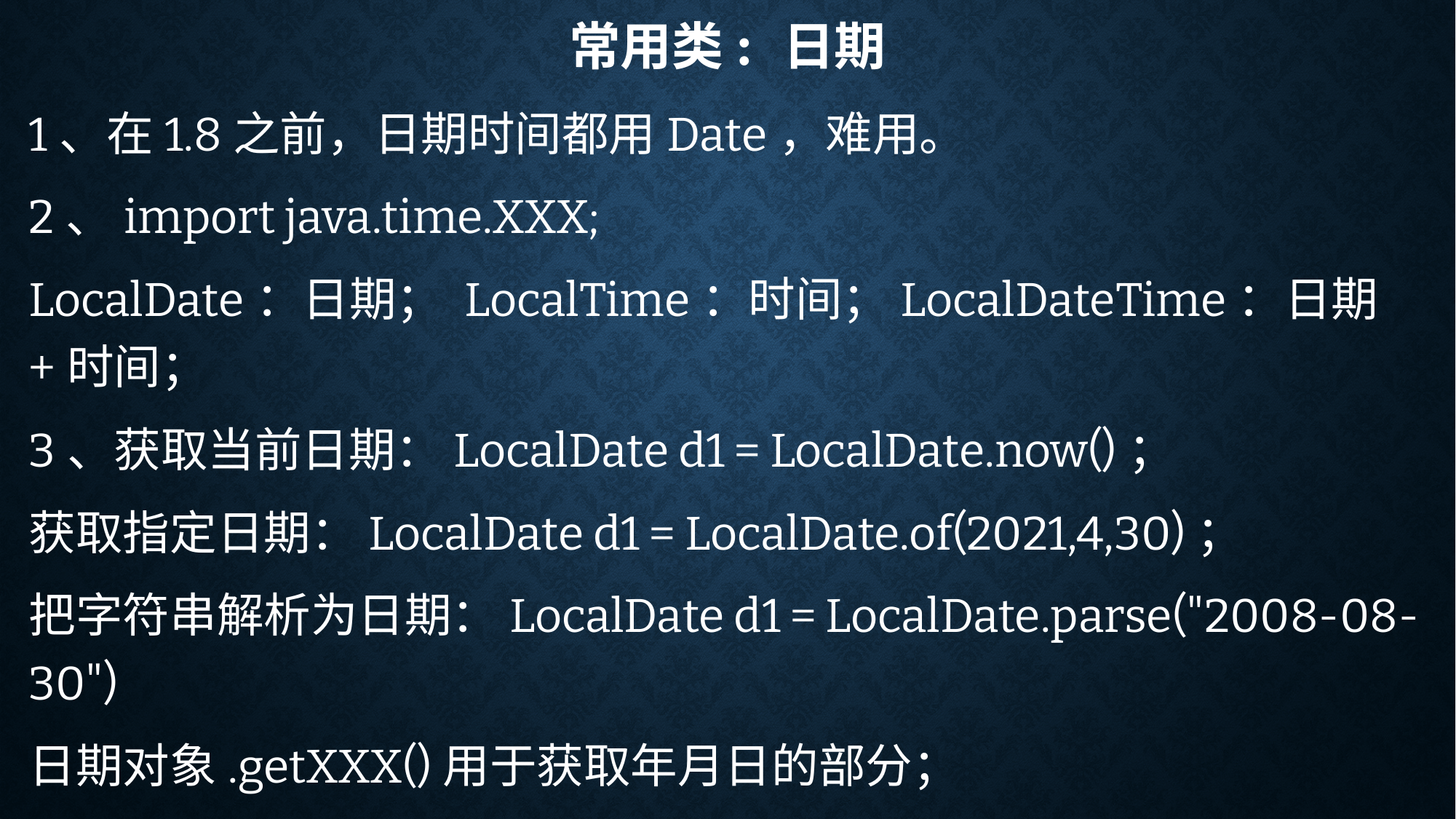

# 常用类: 日期
1、在1.8之前，日期时间都用Date，难用。
2、import java.time.XXX;
LocalDate：日期； LocalTime：时间；LocalDateTime：日期+时间；
3、获取当前日期：LocalDate d1 = LocalDate.now()；
获取指定日期：LocalDate d1 = LocalDate.of(2021,4,30)；
把字符串解析为日期：LocalDate d1 = LocalDate.parse("2008-08-30")
日期对象.getXXX()用于获取年月日的部分；